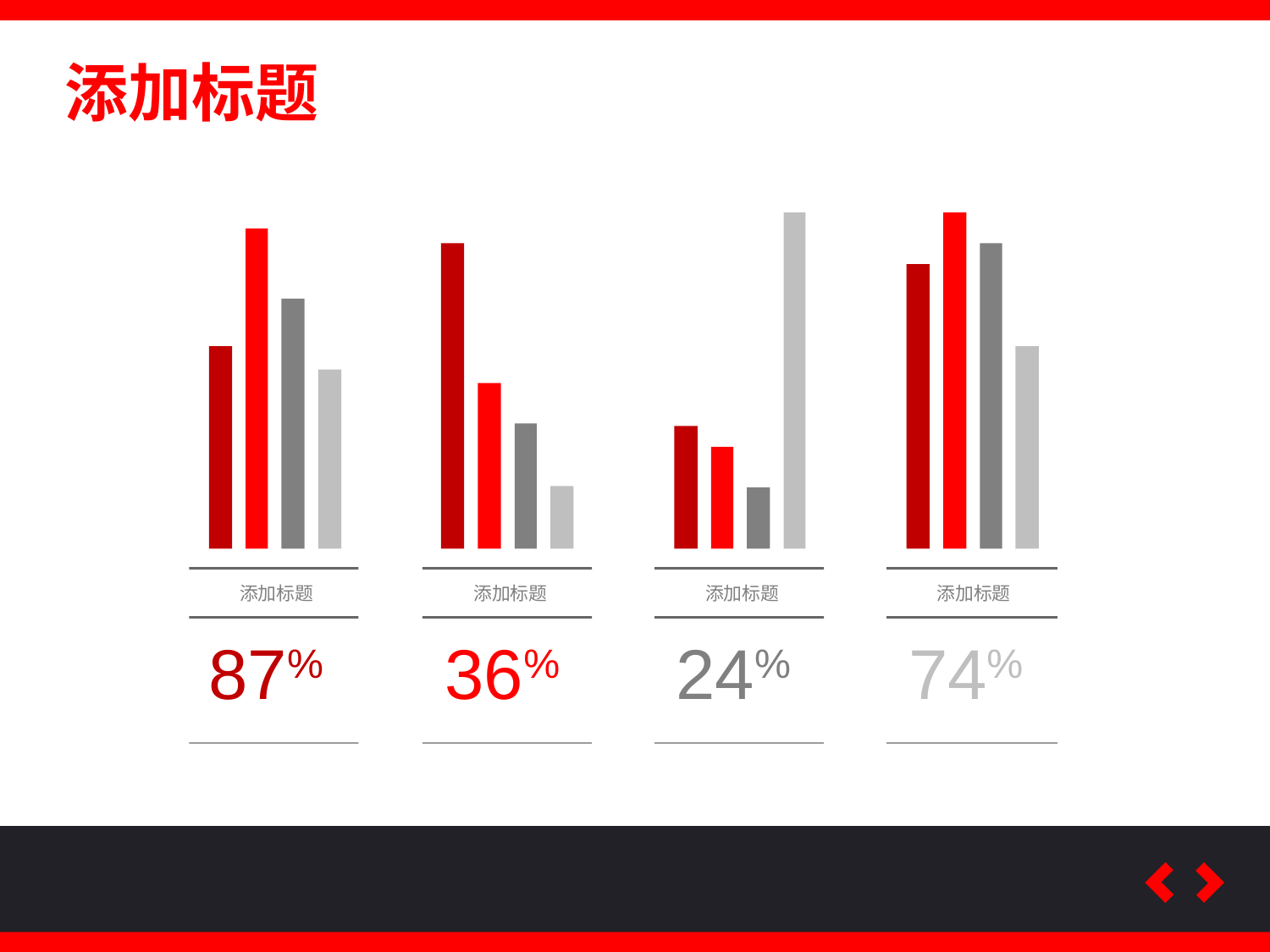

添加标题

添加标题
添加标题
添加标题
添加标题

87%
36%
24%
74%